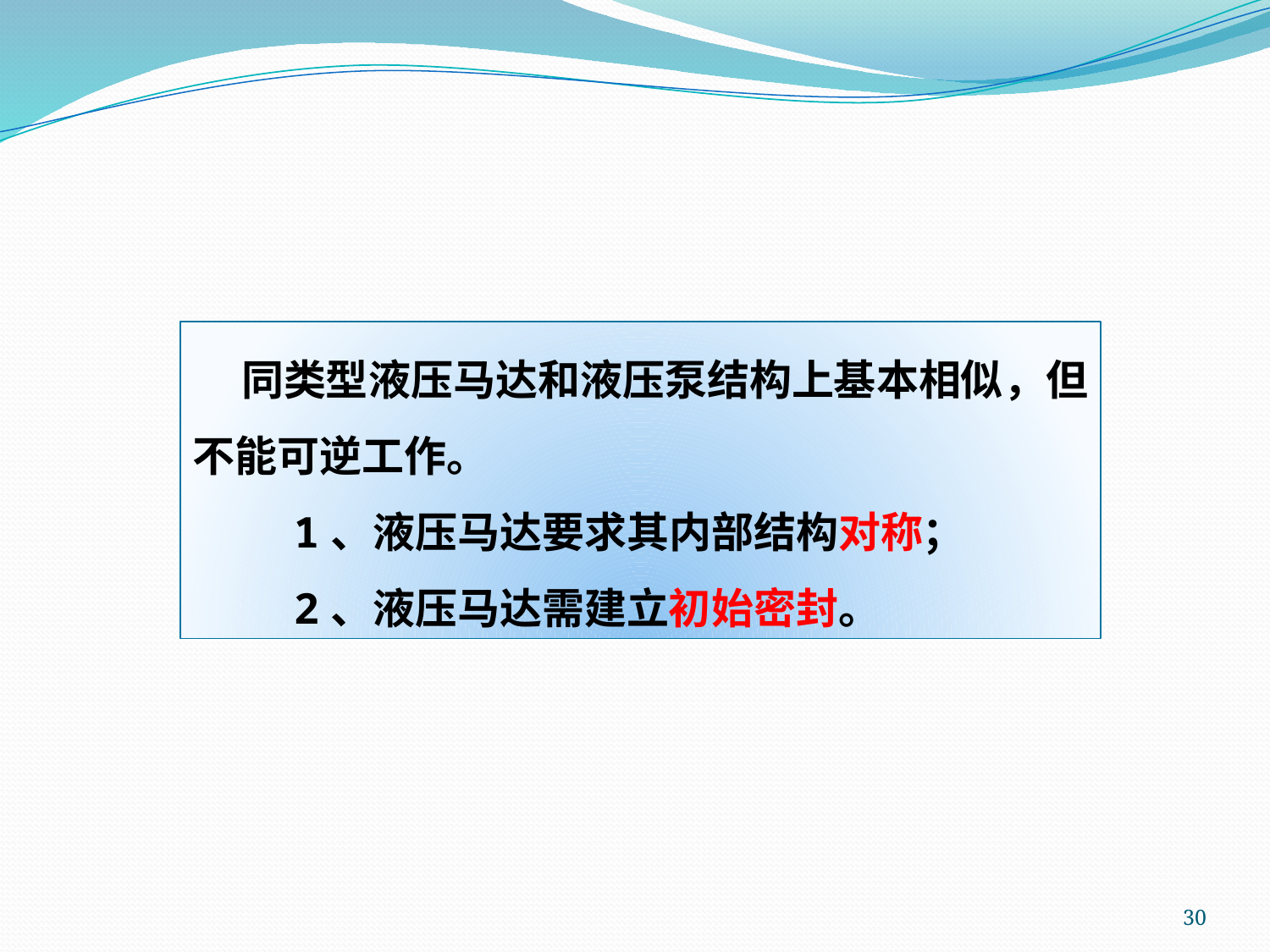

同类型液压马达和液压泵结构上基本相似，但不能可逆工作。
    1、液压马达要求其内部结构对称；
    2、液压马达需建立初始密封。

30